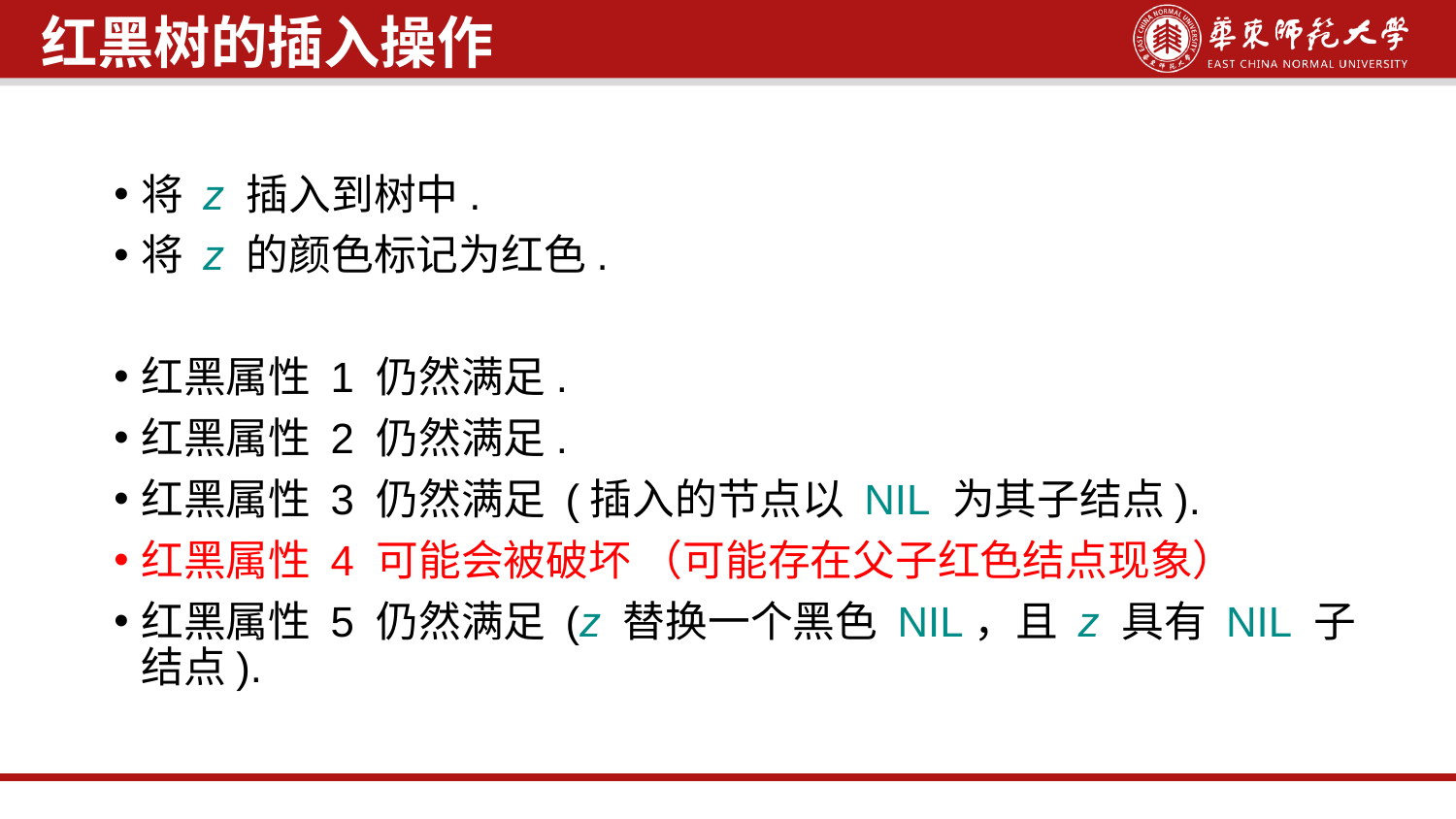

红黑树的插入操作
将 z 插入到树中.
将 z 的颜色标记为红色.

红黑属性 1 仍然满足.
红黑属性 2 仍然满足.
红黑属性 3 仍然满足 (插入的节点以 NIL 为其子结点).
红黑属性 4 可能会被破坏 （可能存在父子红色结点现象）
红黑属性 5 仍然满足 (z 替换一个黑色 NIL，且 z 具有 NIL 子结点).